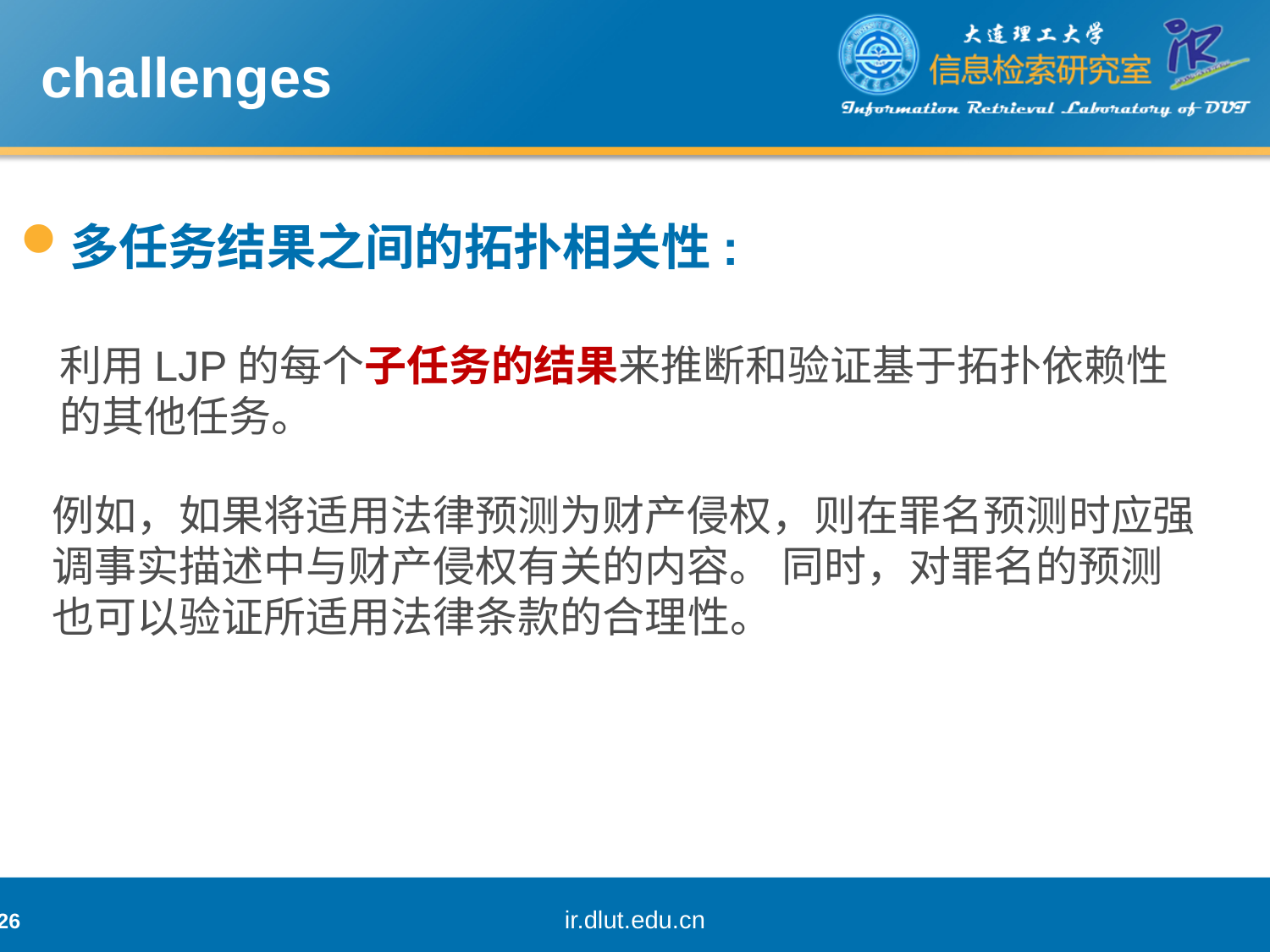

# challenges
多任务结果之间的拓扑相关性:
利用LJP的每个子任务的结果来推断和验证基于拓扑依赖性的其他任务。
例如，如果将适用法律预测为财产侵权，则在罪名预测时应强调事实描述中与财产侵权有关的内容。 同时，对罪名的预测也可以验证所适用法律条款的合理性。